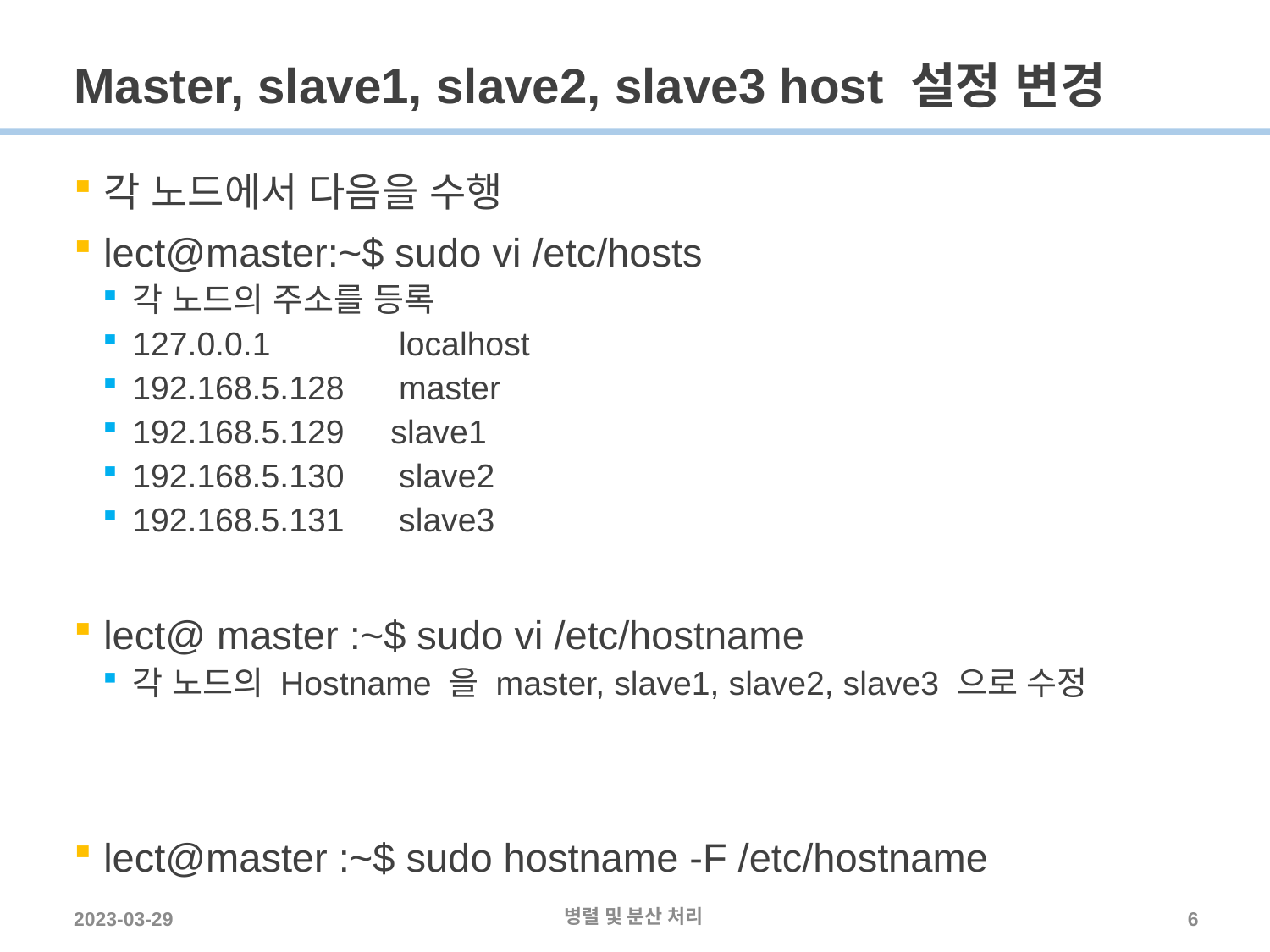

# Master, slave1, slave2, slave3 host 설정 변경
각 노드에서 다음을 수행
lect@master:~$ sudo vi /etc/hosts
각 노드의 주소를 등록
127.0.0.1	   localhost
192.168.5.128	   master
192.168.5.129     slave1
192.168.5.130	   slave2
192.168.5.131	   slave3

lect@ master :~$ sudo vi /etc/hostname
각 노드의 Hostname 을 master, slave1, slave2, slave3 으로 수정

lect@master :~$ sudo hostname -F /etc/hostname

2023-03-29
병렬 및 분산 처리
6